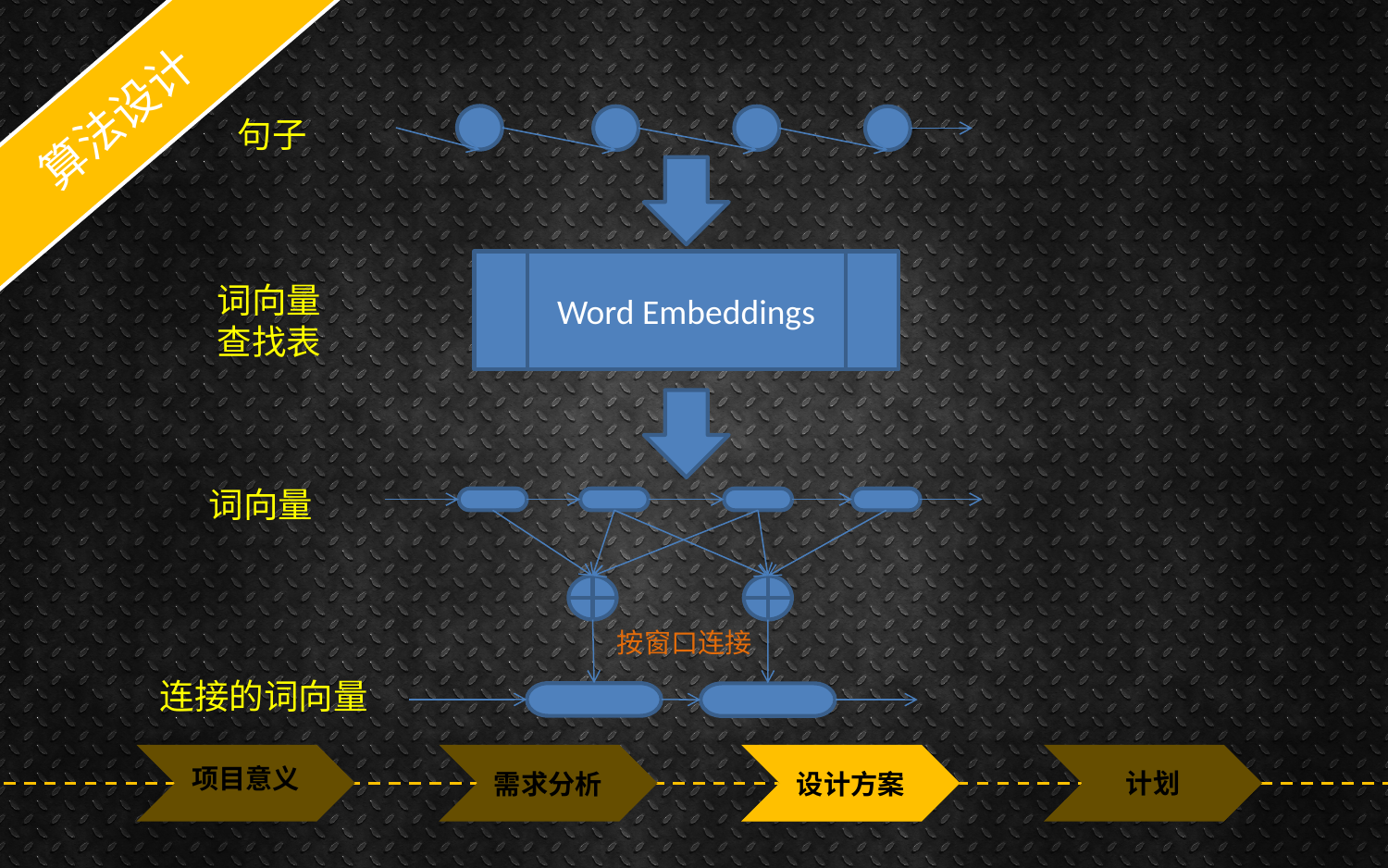

算法设计
句子

Word Embeddings
词向量查找表

词向量

按窗口连接
连接的词向量

项目意义
计划
需求分析
设计方案